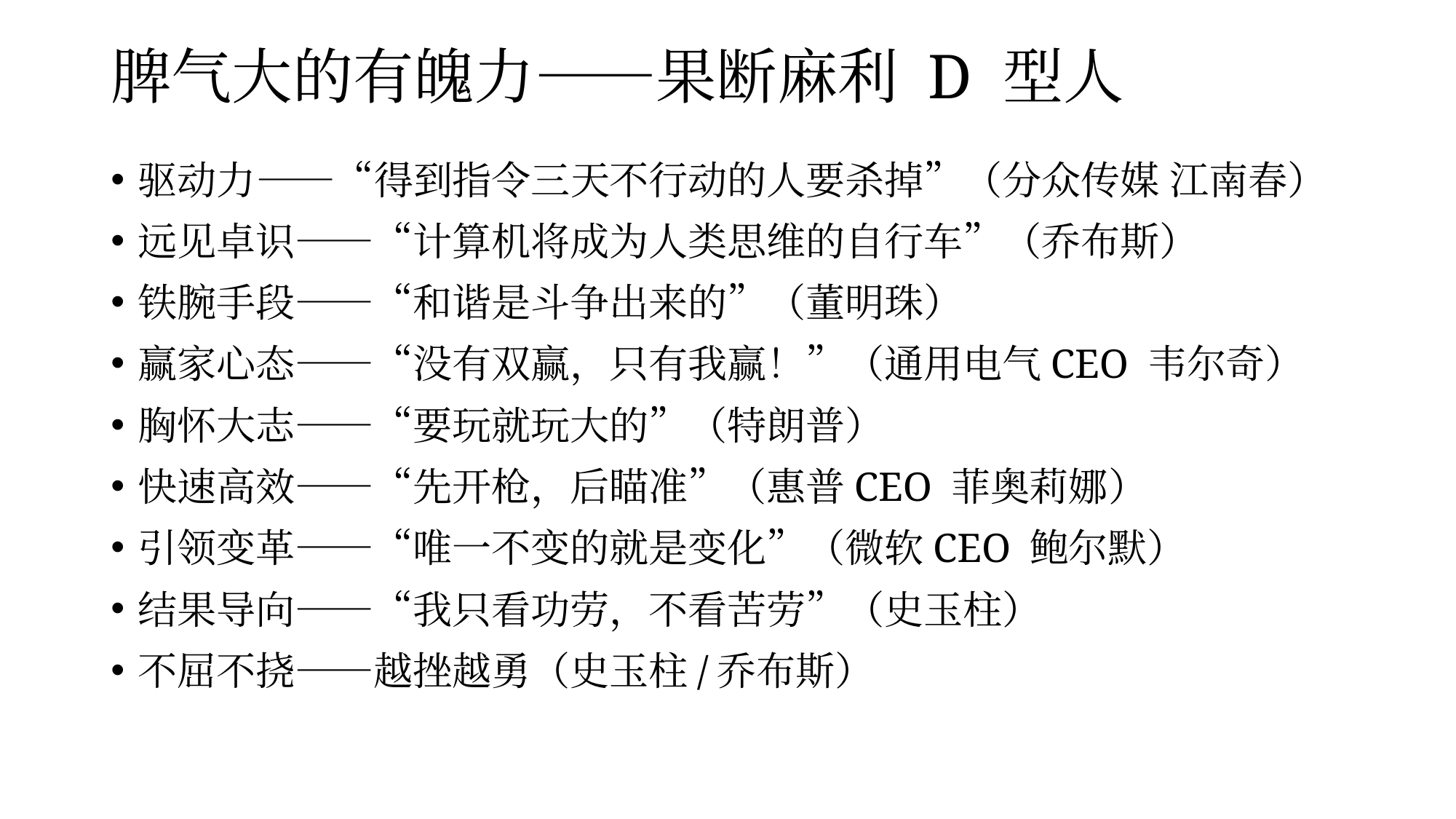

脾气大的有魄力——果断麻利 D 型人
驱动力——“得到指令三天不行动的人要杀掉”（分众传媒 江南春）
远见卓识——“计算机将成为人类思维的自行车”（乔布斯）
铁腕手段——“和谐是斗争出来的”（董明珠）
赢家心态——“没有双赢，只有我赢！”（通用电气CEO 韦尔奇）
胸怀大志——“要玩就玩大的”（特朗普）
快速高效——“先开枪，后瞄准”（惠普CEO 菲奥莉娜）
引领变革——“唯一不变的就是变化”（微软CEO 鲍尔默）
结果导向——“我只看功劳，不看苦劳”（史玉柱）
不屈不挠——越挫越勇（史玉柱/乔布斯）